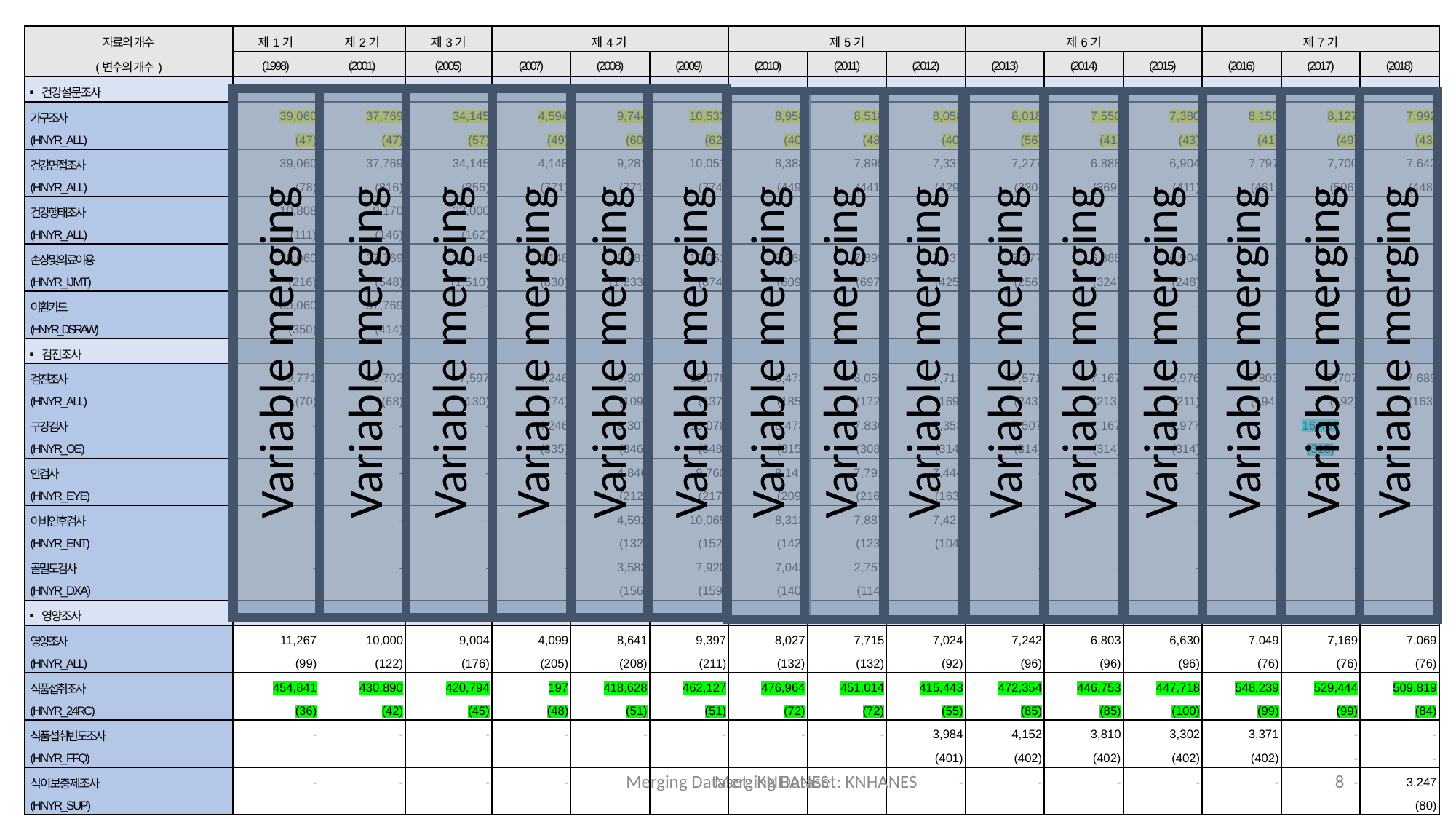

| 자료의 개수 | 제1기 | 제2기 | 제3기 | 제4기 |  |  | 제5기 |  |  | 제6기 |  |  | 제7기 |  |  |
| --- | --- | --- | --- | --- | --- | --- | --- | --- | --- | --- | --- | --- | --- | --- | --- |
| (변수의 개수) | (1998) | (2001) | (2005) | (2007) | (2008) | (2009) | (2010) | (2011) | (2012) | (2013) | (2014) | (2015) | (2016) | (2017) | (2018) |
| ▪건강설문조사 |  |  |  |  |  |  |  |  |  |  |  |  |  |  |  |
| 가구조사 | 39,060 | 37,769 | 34,145 | 4,594 | 9,744 | 10,533 | 8,958 | 8,518 | 8,058 | 8,018 | 7,550 | 7,380 | 8,150 | 8,127 | 7,992 |
| (HNYR\_ALL) | (47) | (47) | (57) | (49) | (60) | (62) | (40) | (48) | (40) | (56) | (41) | (43) | (41) | (49) | (43) |
| 건강면접조사 | 39,060 | 37,769 | 34,145 | 4,148 | 9,281 | 10,051 | 8,388 | 7,895 | 7,337 | 7,277 | 6,888 | 6,904 | 7,797 | 7,700 | 7,642 |
| (HNYR\_ALL) | (78) | (816) | (355) | (771) | (771) | (774) | (449) | (441) | (429) | (330) | (369) | (411) | (461) | (506) | (448) |
| 건강행태조사 | 10,808 | 9,170 | 23,000 |  |  |  |  |  |  |  |  |  |  |  |  |
| (HNYR\_ALL) | (111) | (146) | (162) |  |  |  |  |  |  |  |  |  |  |  |  |
| 손상및의료이용 | 39,060 | 37,769 | 34,145 | 4,148 | 9,281 | 10,051 | 8,388 | 7,895 | 7,337 | 7,277 | 6,888 | 6,904 | - | - | - |
| (HNYR\_IJMT) | (216) | (548) | (1,510) | (830) | (1,233) | (874) | (609) | (697) | (425) | (256) | (324) | (248) |  |  |  |
| 이환카드 | 39,060 | 37,769 | - | - | - | - | - | - | - | - | - | - | - | - | - |
| (HNYR\_DSRAW) | (350) | (414) |  |  |  |  |  |  |  |  |  |  |  |  |  |
| ▪검진조사 |  |  |  |  |  |  |  |  |  |  |  |  |  |  |  |
| 검진조사 | 9,771 | 9,702 | 7,597 | 4,246 | 9,307 | 10,078 | 8,473 | 8,055 | 7,713 | 7,571 | 7,167 | 6,976 | 7,803 | 7,707 | 7,689 |
| (HNYR\_ALL) | (70) | (68) | (130) | (74) | (109) | (137) | (185) | (172) | (169) | (243) | (213) | (211) | (194) | (192) | (163) |
| 구강검사 | - | - | - | 4,246 | 9,307 | 10,078 | 8,473 | 7,836 | 7,353 | 7,507 | 7,167 | 6,977 | 16,489 |  |  |
| (HNYR\_OE) |  |  |  | (335) | (346) | (348) | (315) | (308) | (314) | (314) | (314) | (314) | (315) |  |  |
| 안검사 | - | - | - | - | 4,846 | 9,760 | 8,141 | 7,791 | 7,444 | - | - | - | - | - | - |
| (HNYR\_EYE) |  |  |  |  | (212) | (217) | (209) | (216) | (163) |  |  |  |  |  |  |
| 이비인후검사 | - | - | - | - | 4,592 | 10,065 | 8,313 | 7,887 | 7,421 | - | - | - | - | - | - |
| (HNYR\_ENT) |  |  |  |  | (132) | (152) | (142) | (123) | (104) |  |  |  |  |  |  |
| 골밀도검사 | - | - | - | - | 3,583 | 7,920 | 7,043 | 2,757 | - | - | - | - | - | - | - |
| (HNYR\_DXA) |  |  |  |  | (156) | (159) | (140) | (114) |  |  |  |  |  |  |  |
| ▪영양조사 |  |  |  |  |  |  |  |  |  |  |  |  |  |  |  |
| 영양조사 | 11,267 | 10,000 | 9,004 | 4,099 | 8,641 | 9,397 | 8,027 | 7,715 | 7,024 | 7,242 | 6,803 | 6,630 | 7,049 | 7,169 | 7,069 |
| (HNYR\_ALL) | (99) | (122) | (176) | (205) | (208) | (211) | (132) | (132) | (92) | (96) | (96) | (96) | (76) | (76) | (76) |
| 식품섭취조사 | 454,841 | 430,890 | 420,794 | 197 | 418,628 | 462,127 | 476,964 | 451,014 | 415,443 | 472,354 | 446,753 | 447,718 | 548,239 | 529,444 | 509,819 |
| (HNYR\_24RC) | (36) | (42) | (45) | (48) | (51) | (51) | (72) | (72) | (55) | (85) | (85) | (100) | (99) | (99) | (84) |
| 식품섭취빈도조사 | - | - | - | - | - | - | - | - | 3,984 | 4,152 | 3,810 | 3,302 | 3,371 | - | - |
| (HNYR\_FFQ) |  |  |  |  |  |  |  |  | (401) | (402) | (402) | (402) | (402) | - | - |
| 식이보충제조사 | - | - | - | - | - | - | - | - | - | - | - | - | - | - | 3,247 |
| (HNYR\_SUP) |  |  |  |  |  |  |  |  |  |  |  |  |  |  | (80) |

Variable merging
Variable merging
Variable merging
Variable merging
Variable merging
Variable merging
Variable merging
Variable merging
Variable merging
Variable merging
Variable merging
Variable merging
Variable merging
Variable merging
Variable merging
Variable merging
1/29/2020
Merging Dataset: KNHANES
8
Merging Dataset: KNHANES